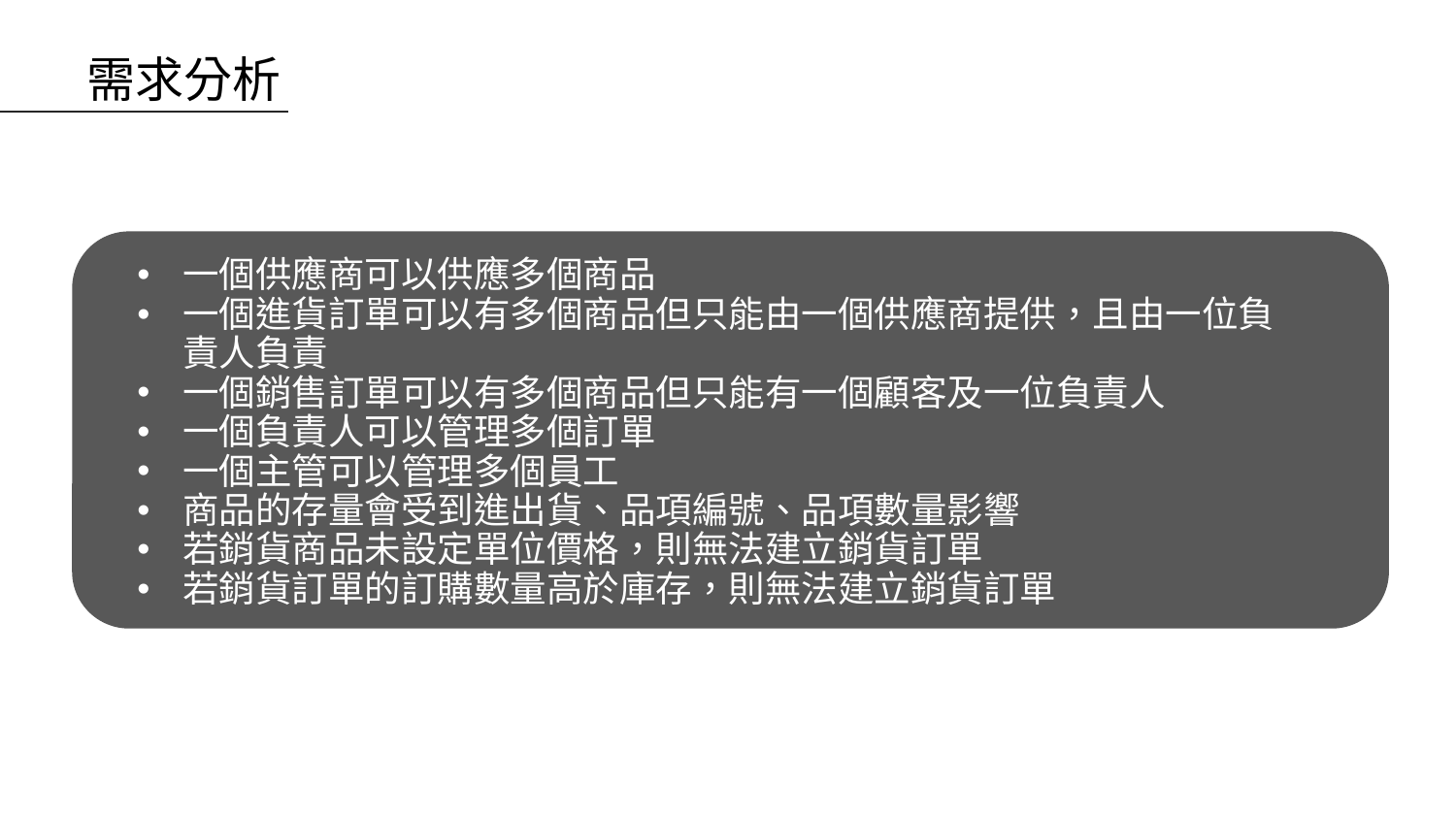

需求分析

一個供應商可以供應多個商品
一個進貨訂單可以有多個商品但只能由一個供應商提供，且由一位負責人負責
一個銷售訂單可以有多個商品但只能有一個顧客及一位負責人
一個負責人可以管理多個訂單
一個主管可以管理多個員工
商品的存量會受到進出貨、品項編號、品項數量影響
若銷貨商品未設定單位價格，則無法建立銷貨訂單
若銷貨訂單的訂購數量高於庫存，則無法建立銷貨訂單